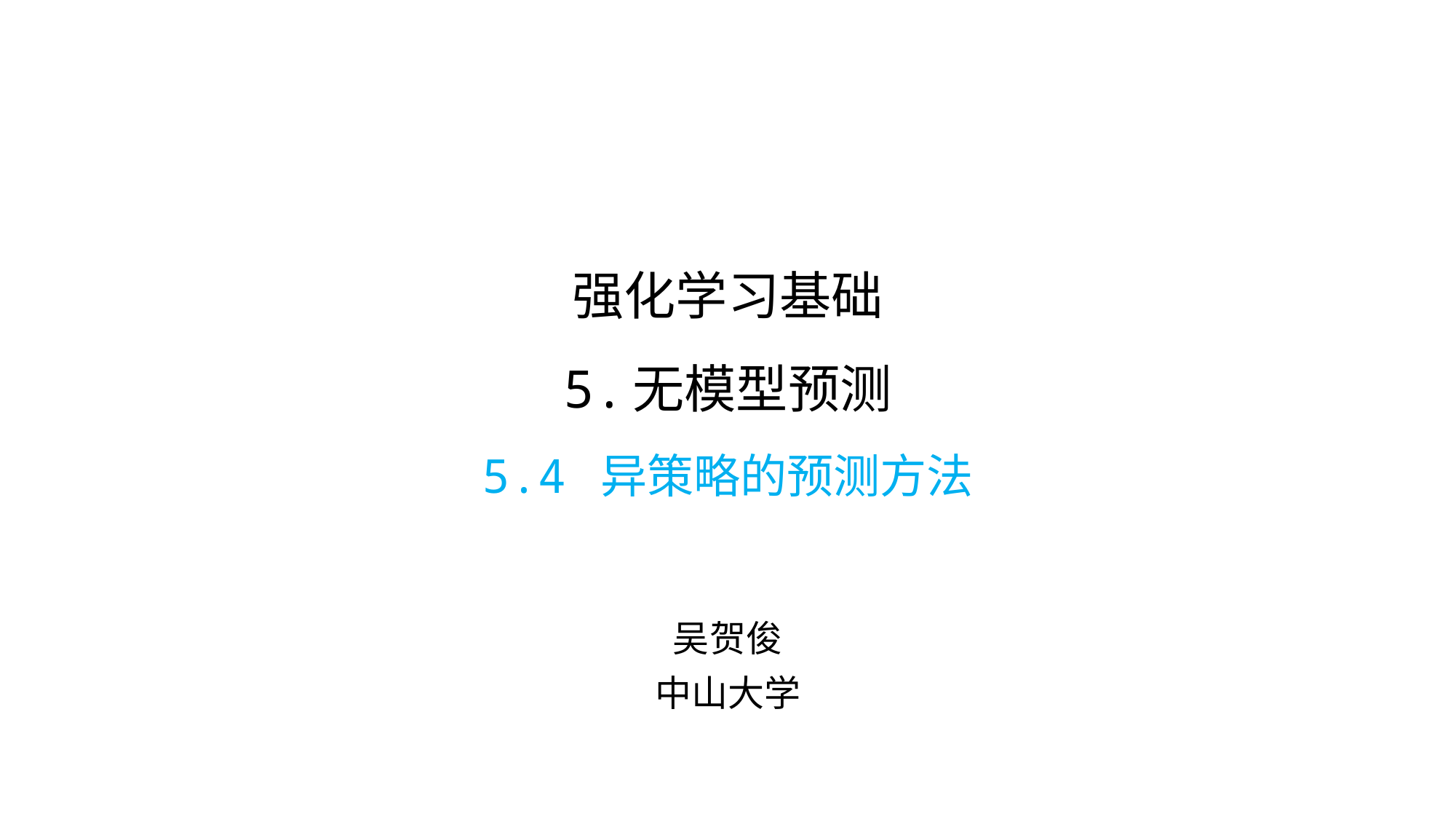

# 强化学习基础 5.无模型预测 5.4 异策略的预测方法

吴贺俊
中山大学